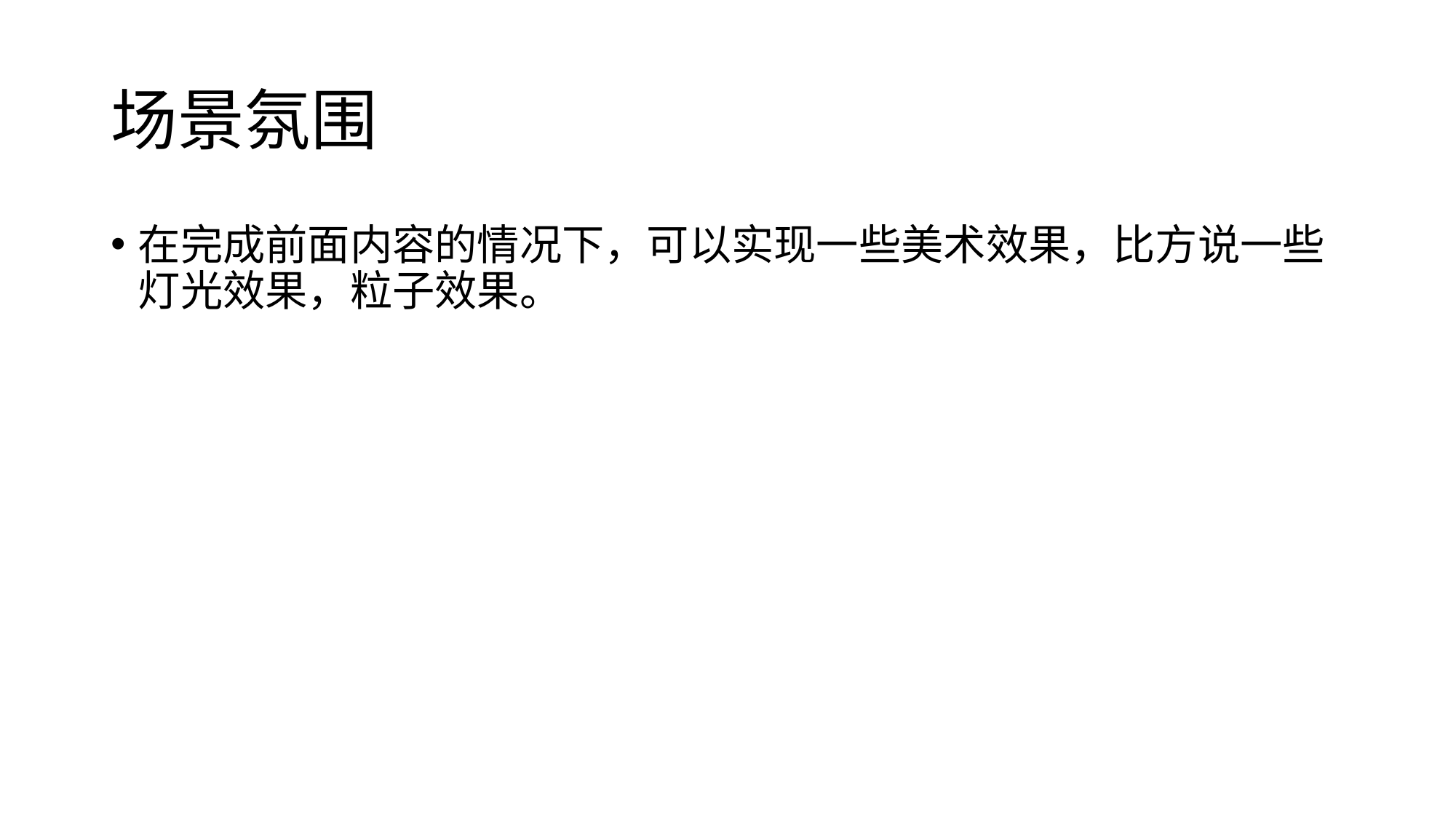

# 场景氛围
在完成前面内容的情况下，可以实现一些美术效果，比方说一些灯光效果，粒子效果。